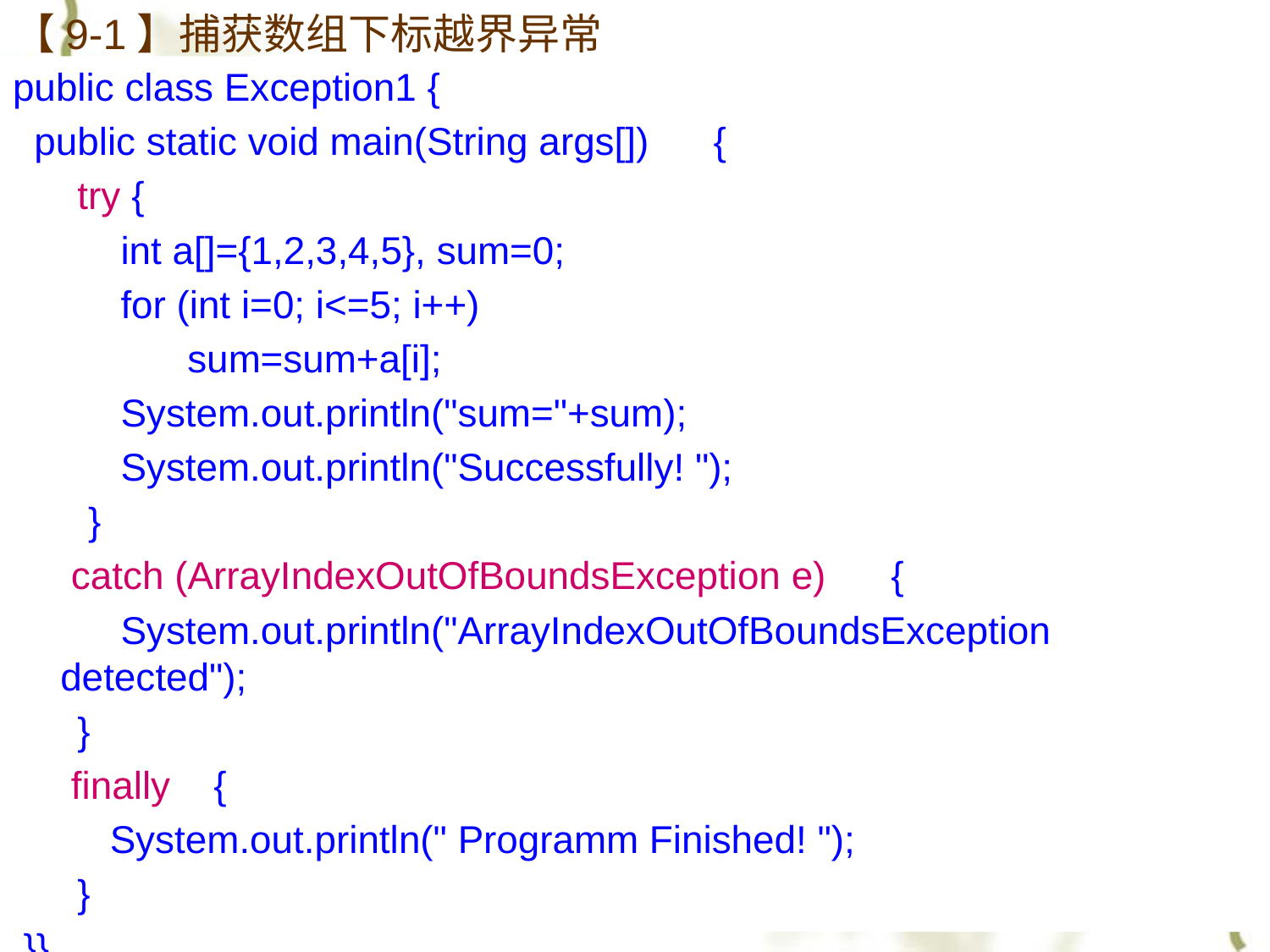

# 【9-1】捕获数组下标越界异常
public class Exception1 {
  public static void main(String args[])      {
      try {
          int a[]={1,2,3,4,5}, sum=0;
          for (int i=0; i<=5; i++)
		sum=sum+a[i];
          System.out.println("sum="+sum);
          System.out.println("Successfully! ");
       }
	 catch (ArrayIndexOutOfBoundsException e)      {
          System.out.println("ArrayIndexOutOfBoundsException  detected");
      }
	 finally    {
         System.out.println(" Programm Finished! ");
      }
 }}